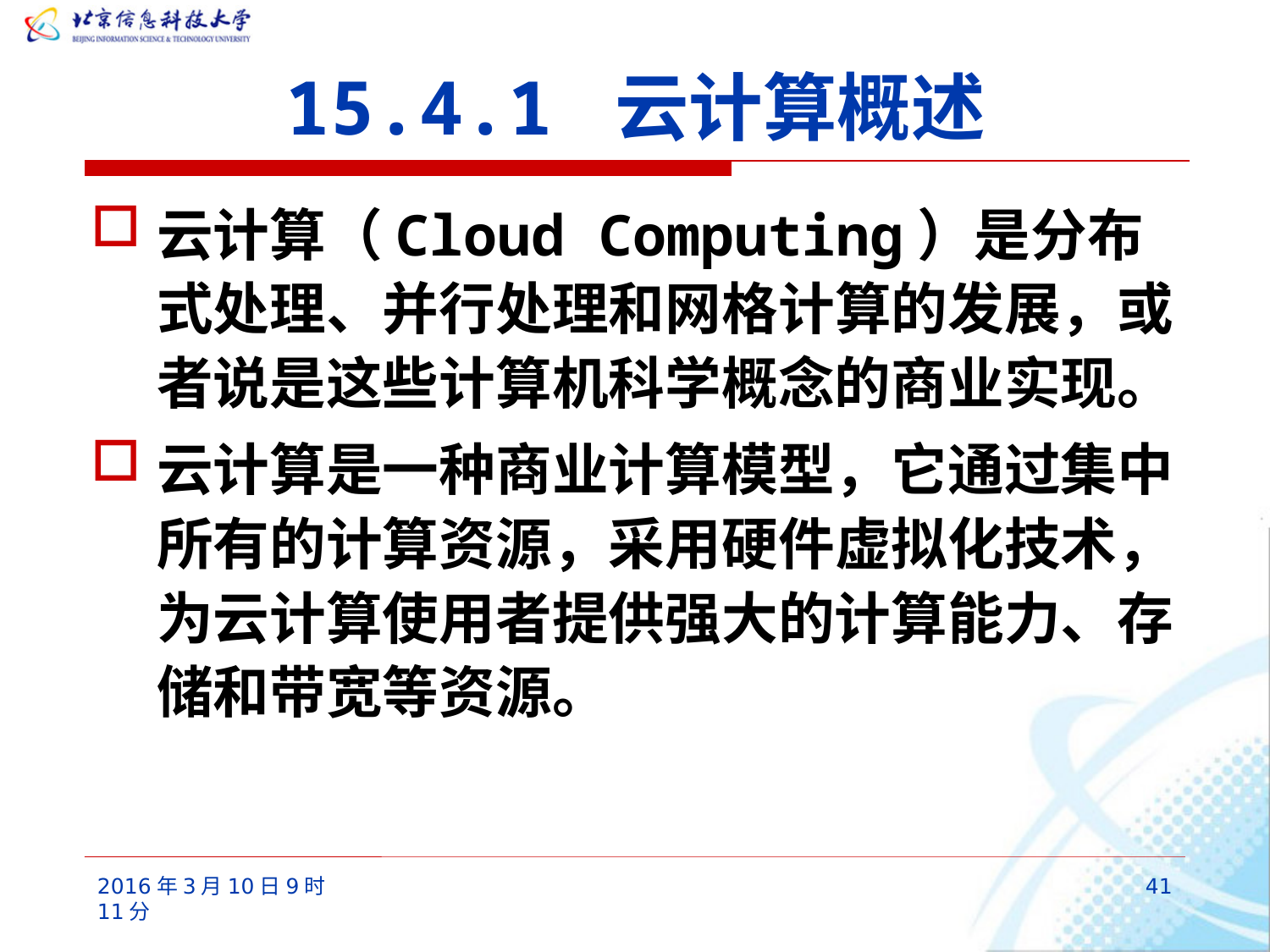

# 15.4.1 云计算概述
云计算（Cloud Computing）是分布式处理、并行处理和网格计算的发展，或者说是这些计算机科学概念的商业实现。
云计算是一种商业计算模型，它通过集中所有的计算资源，采用硬件虚拟化技术，为云计算使用者提供强大的计算能力、存储和带宽等资源。
2016年3月10日9时11分
41